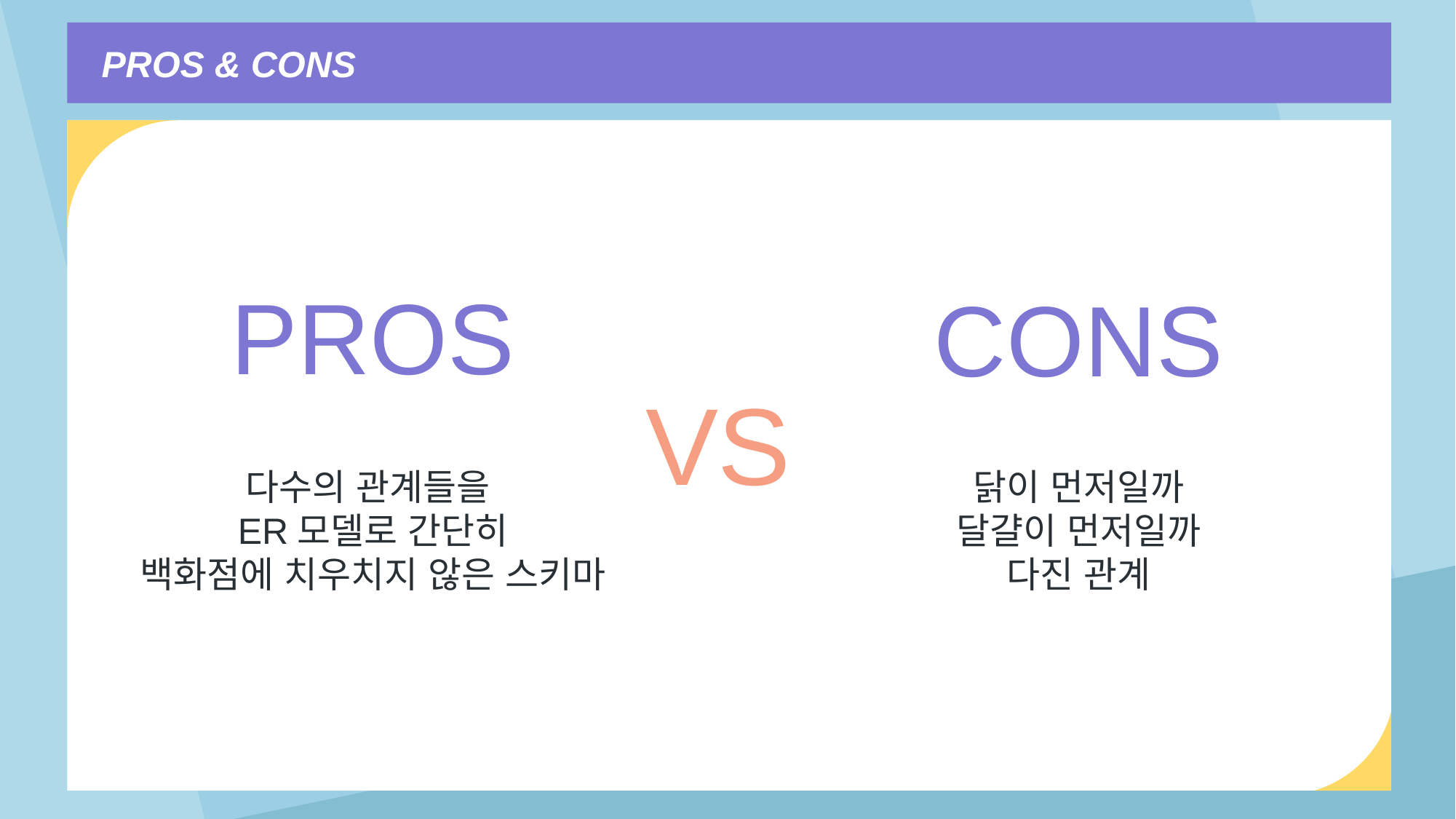

PROS & CONS

PROS
CONS
VS
다수의 관계들을
ER모델로 간단히
백화점에 치우치지 않은 스키마
닭이 먼저일까
달걀이 먼저일까
다진 관계